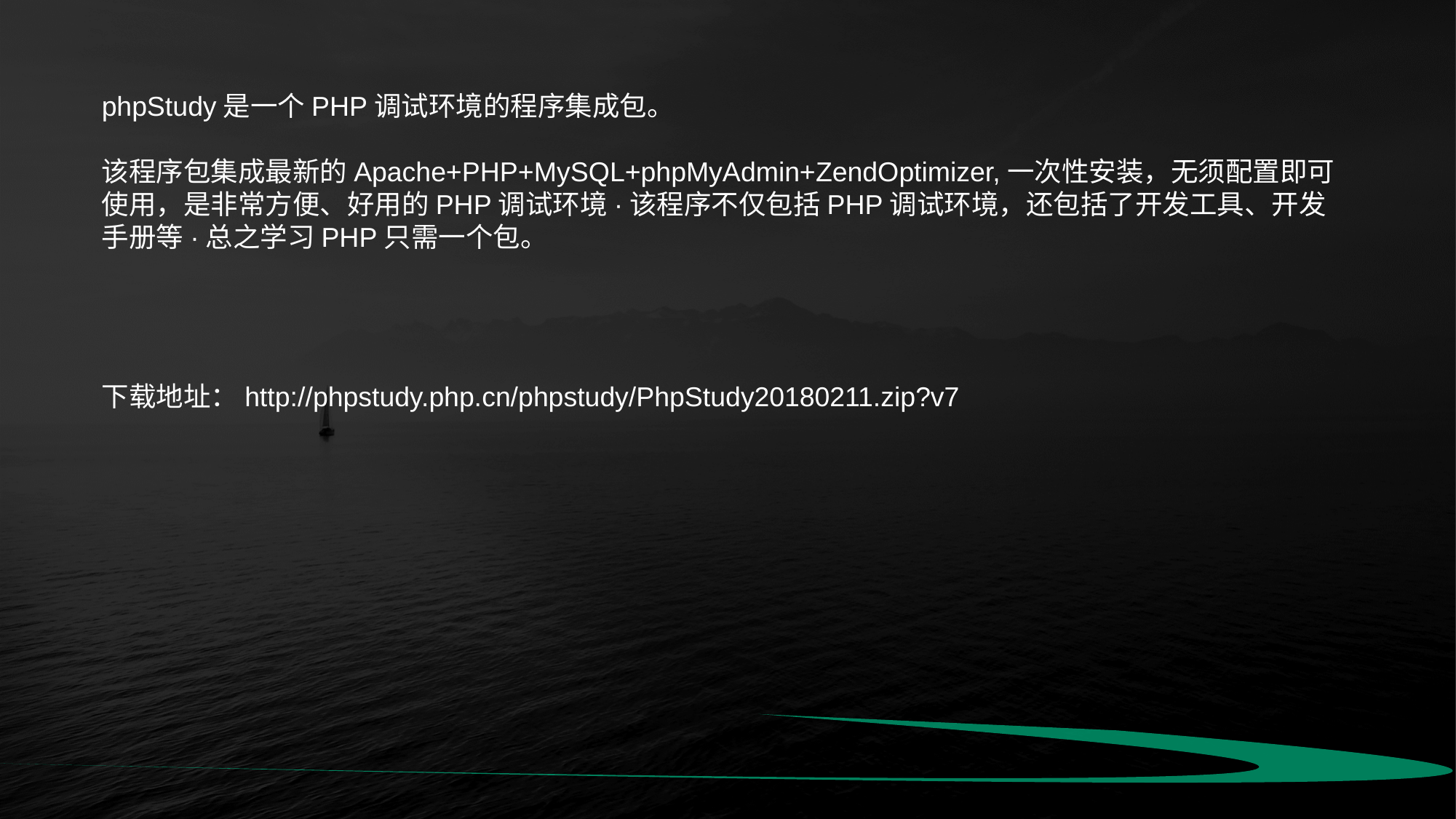

phpStudy是一个PHP调试环境的程序集成包。

该程序包集成最新的Apache+PHP+MySQL+phpMyAdmin+ZendOptimizer,一次性安装，无须配置即可使用，是非常方便、好用的PHP调试环境·该程序不仅包括PHP调试环境，还包括了开发工具、开发手册等·总之学习PHP只需一个包。
下载地址：http://phpstudy.php.cn/phpstudy/PhpStudy20180211.zip?v7